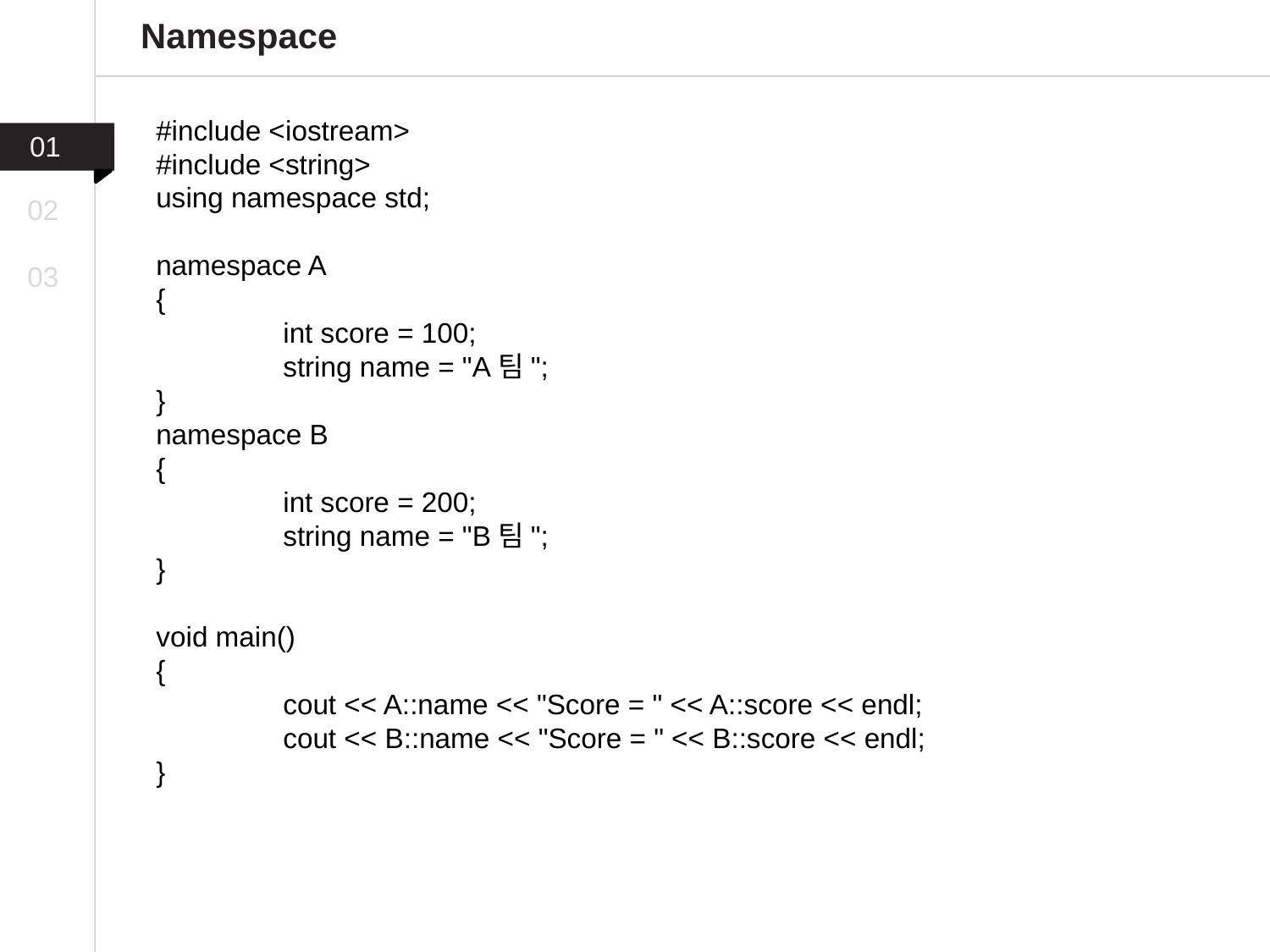

Namespace
#include <iostream>
#include <string>
using namespace std;

namespace A
{
	int score = 100;
	string name = "A팀";
}
namespace B
{
	int score = 200;
	string name = "B팀";
}

void main()
{
	cout << A::name << "Score = " << A::score << endl;
	cout << B::name << "Score = " << B::score << endl;
}

01

02
03